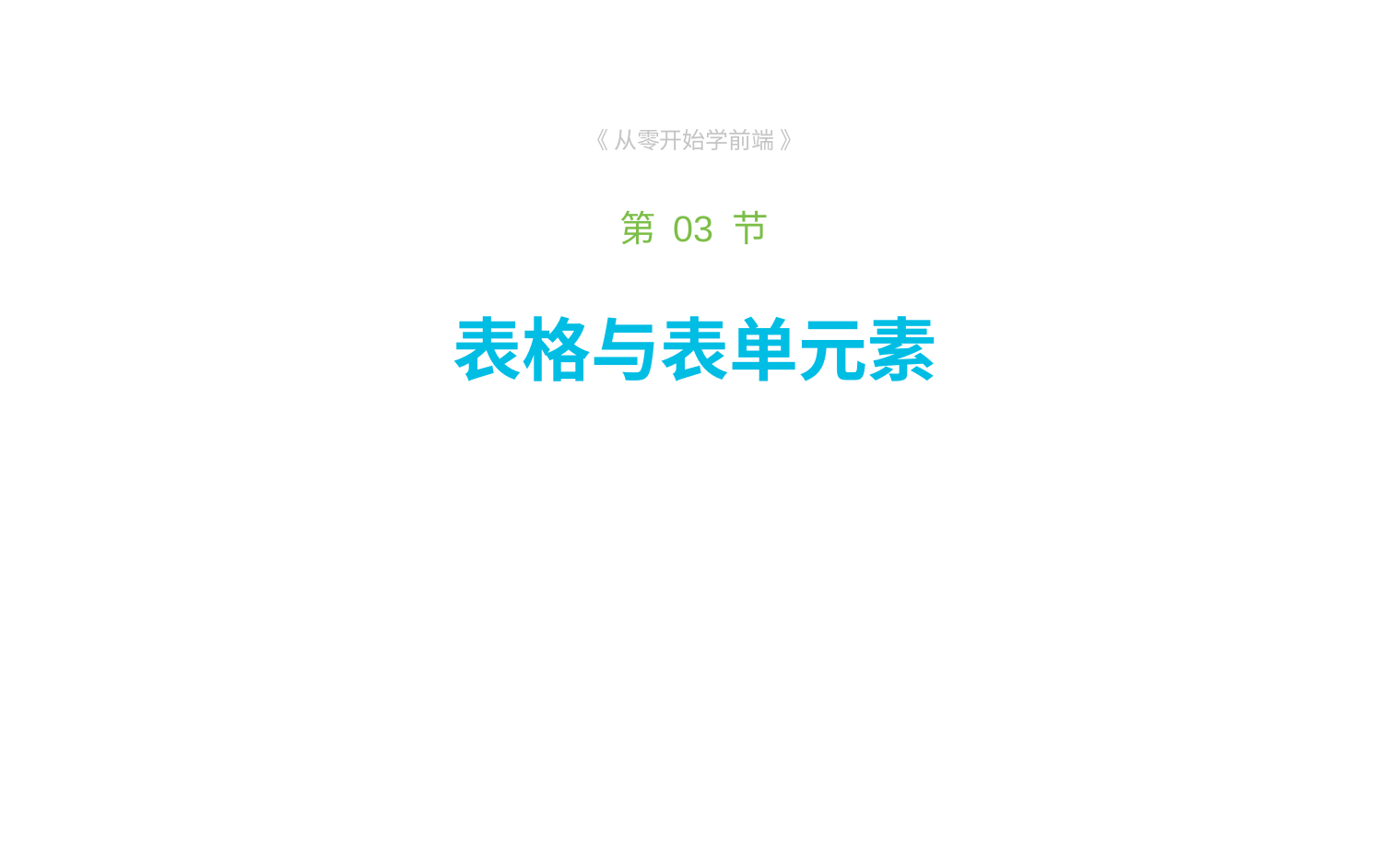

《 从零开始学前端 》
第 03 节
# 表格与表单元素